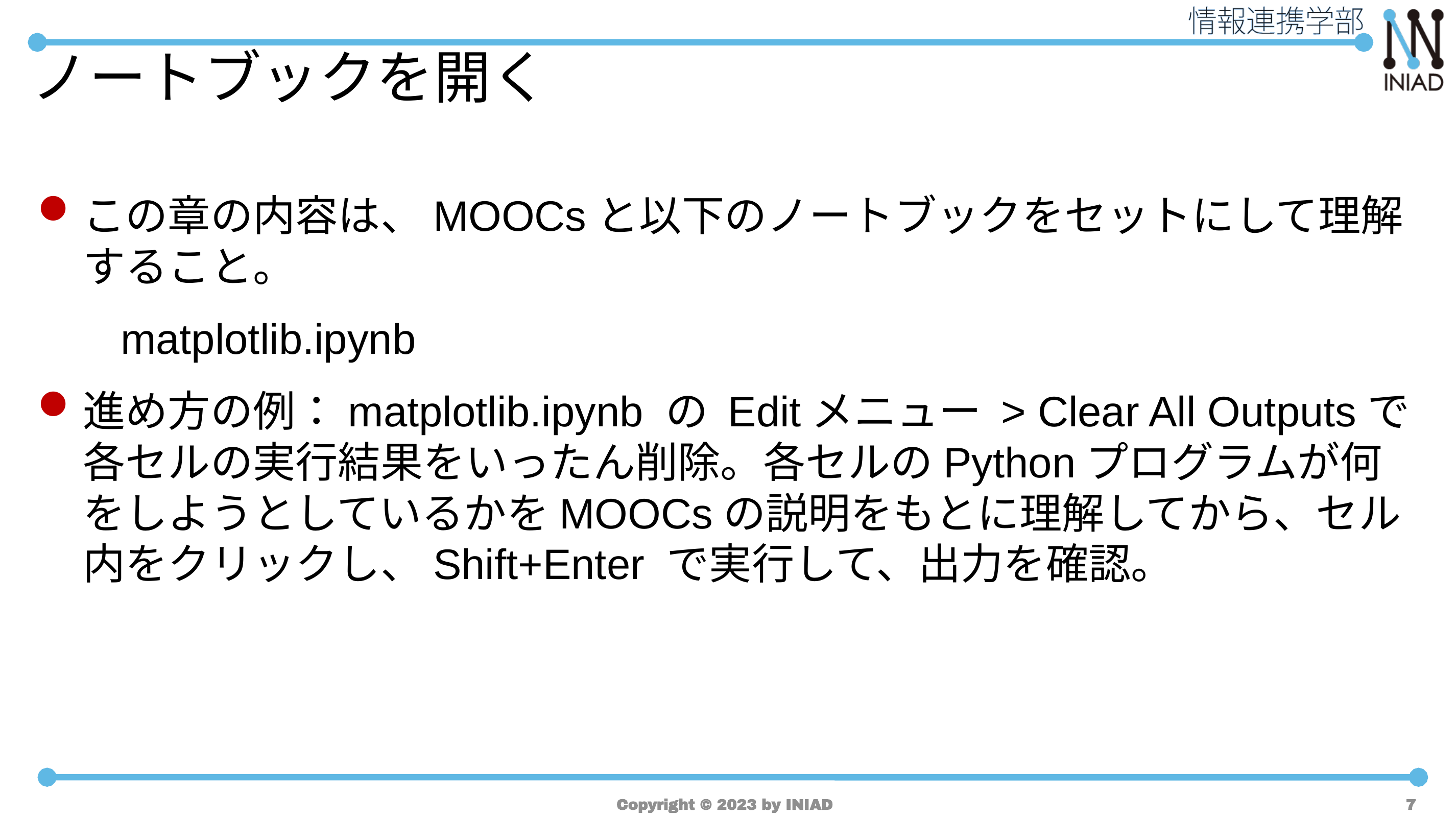

# ノートブックを開く
この章の内容は、MOOCsと以下のノートブックをセットにして理解すること。
       matplotlib.ipynb
進め方の例：matplotlib.ipynb の Editメニュー > Clear All Outputsで各セルの実行結果をいったん削除。各セルのPythonプログラムが何をしようとしているかをMOOCsの説明をもとに理解してから、セル内をクリックし、Shift+Enter で実行して、出力を確認。
Copyright © 2023 by INIAD
7